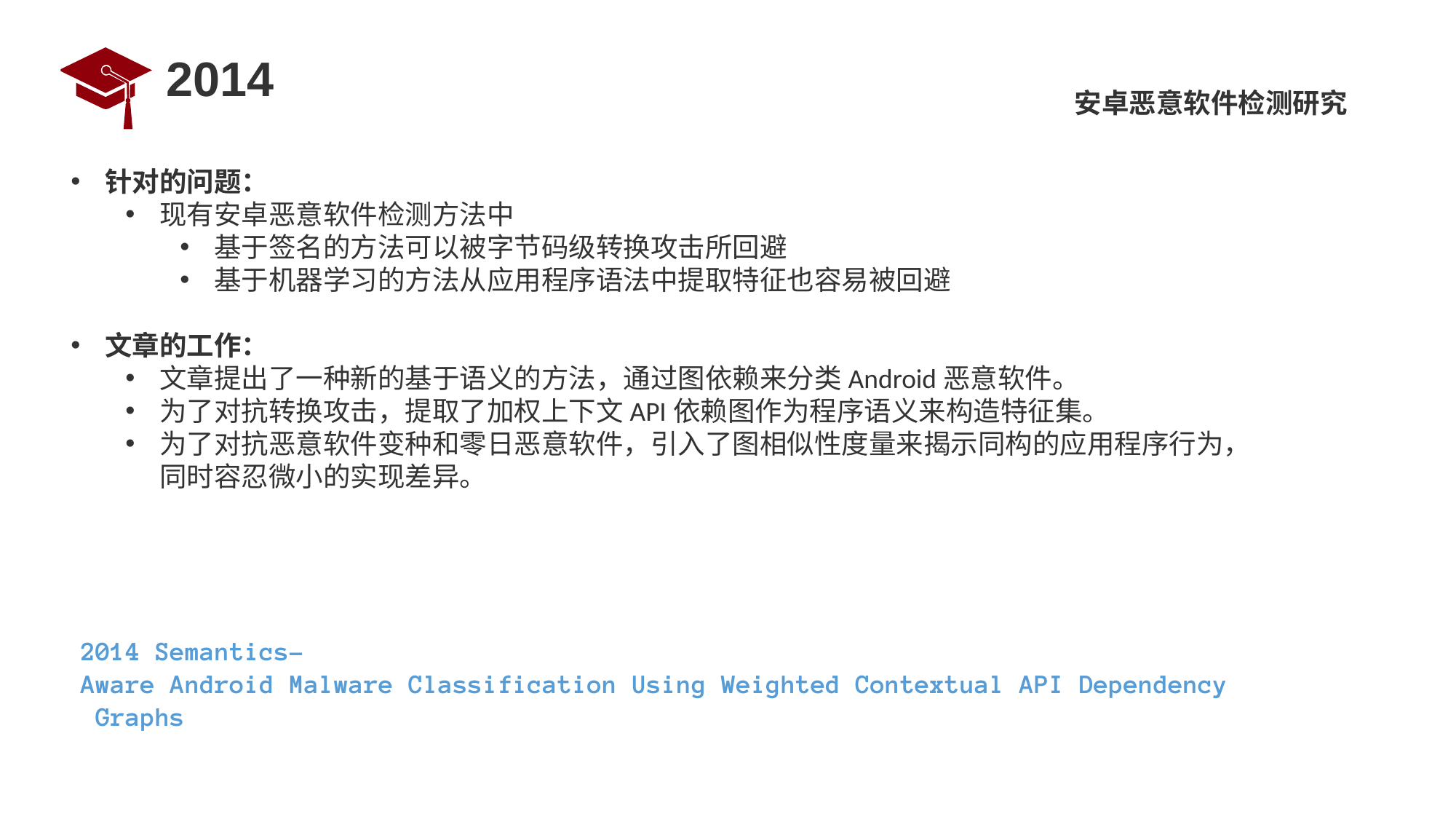

# 2014
安卓恶意软件检测研究
针对的问题：
现有安卓恶意软件检测方法中
基于签名的方法可以被字节码级转换攻击所回避
基于机器学习的方法从应用程序语法中提取特征也容易被回避

文章的工作：
文章提出了一种新的基于语义的方法，通过图依赖来分类Android恶意软件。
为了对抗转换攻击，提取了加权上下文API依赖图作为程序语义来构造特征集。
为了对抗恶意软件变种和零日恶意软件，引入了图相似性度量来揭示同构的应用程序行为，同时容忍微小的实现差异。

2014 Semantics-Aware Android Malware Classification Using Weighted Contextual API Dependency Graphs